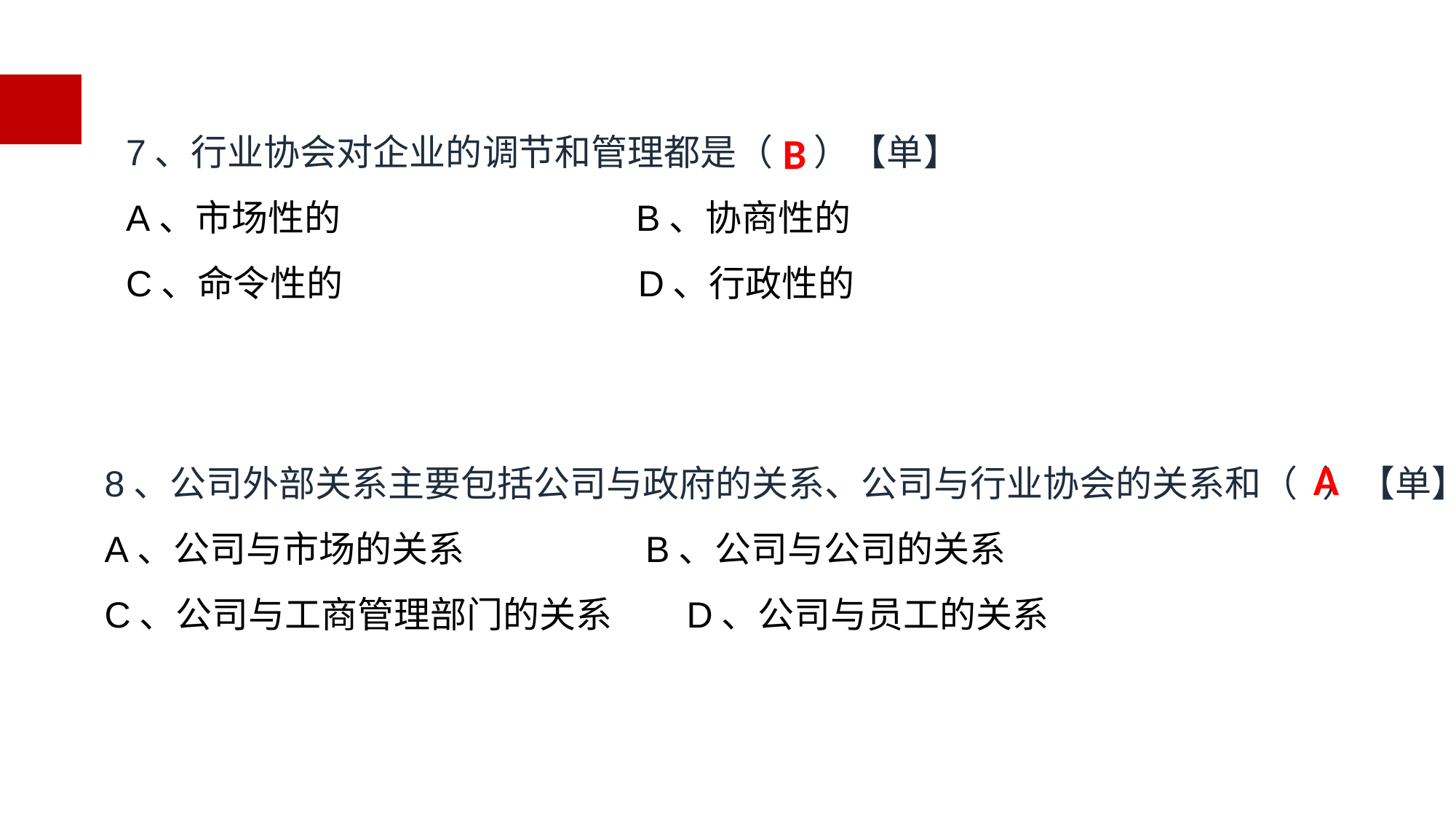

B
7、行业协会对企业的调节和管理都是（     ）【单】
A、市场性的                                   B、协商性的
C、命令性的                                   D、行政性的

A
8、公司外部关系主要包括公司与政府的关系、公司与行业协会的关系和（   ）【单】
A、公司与市场的关系                     B、公司与公司的关系
C、公司与工商管理部门的关系        D、公司与员工的关系